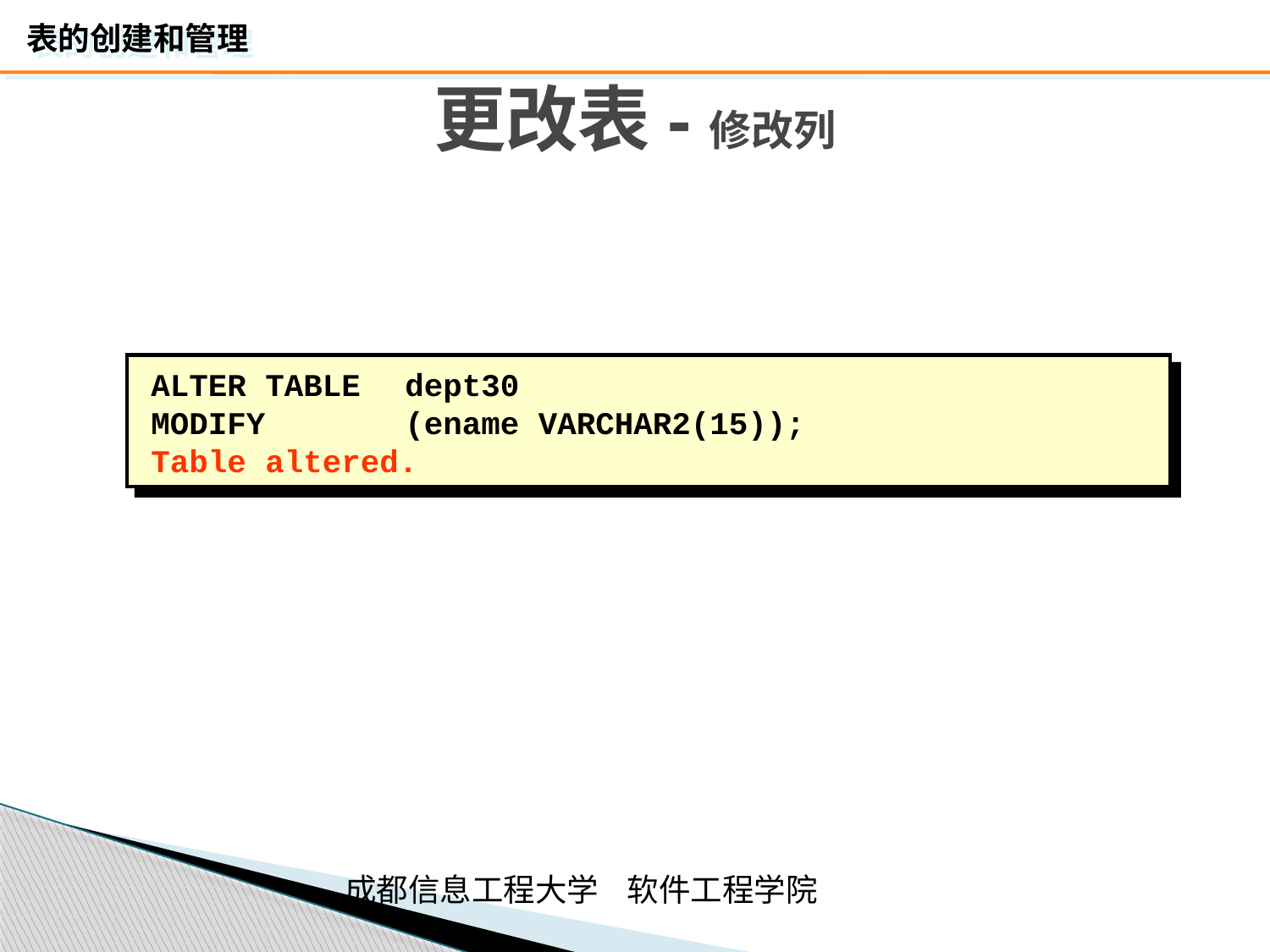

# 更改表-修改列

ALTER TABLE	dept30
MODIFY		(ename VARCHAR2(15));
Table altered.